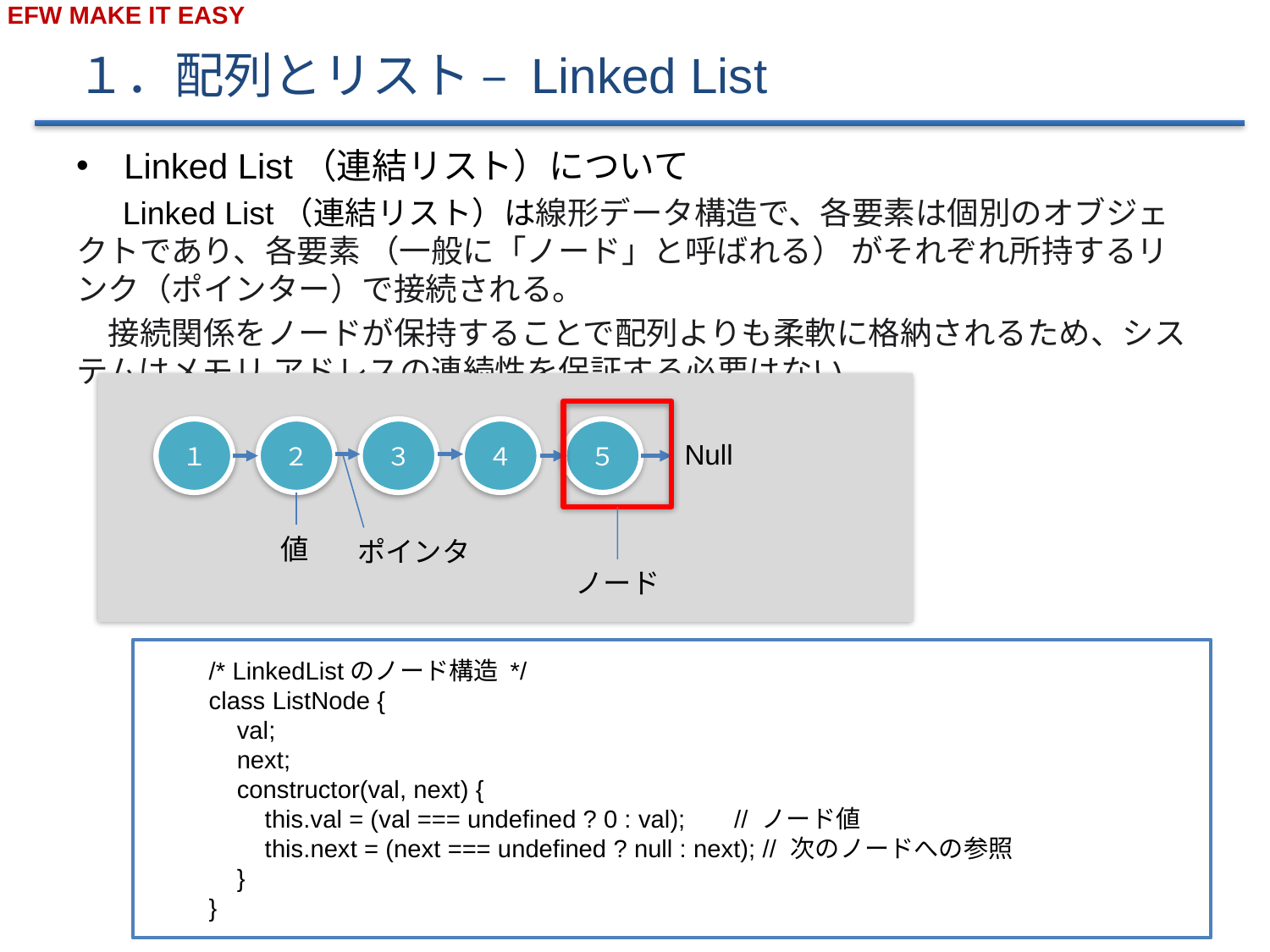

# １．配列とリスト – Linked List
Linked List（連結リスト）について
　 Linked List（連結リスト）は線形データ構造で、各要素は個別のオブジェクトであり、各要素 （一般に「ノード」と呼ばれる） がそれぞれ所持するリンク（ポインター）で接続される。
　接続関係をノードが保持することで配列よりも柔軟に格納されるため、システムはメモリ アドレスの連続性を保証する必要はない。

５
３
４
２
１
Null
値
ポインタ
ノード
/* LinkedListのノード構造 */
class ListNode {
    val;
    next;
    constructor(val, next) {
        this.val = (val === undefined ? 0 : val);       // ノード値
        this.next = (next === undefined ? null : next); // 次のノードへの参照
    }
}